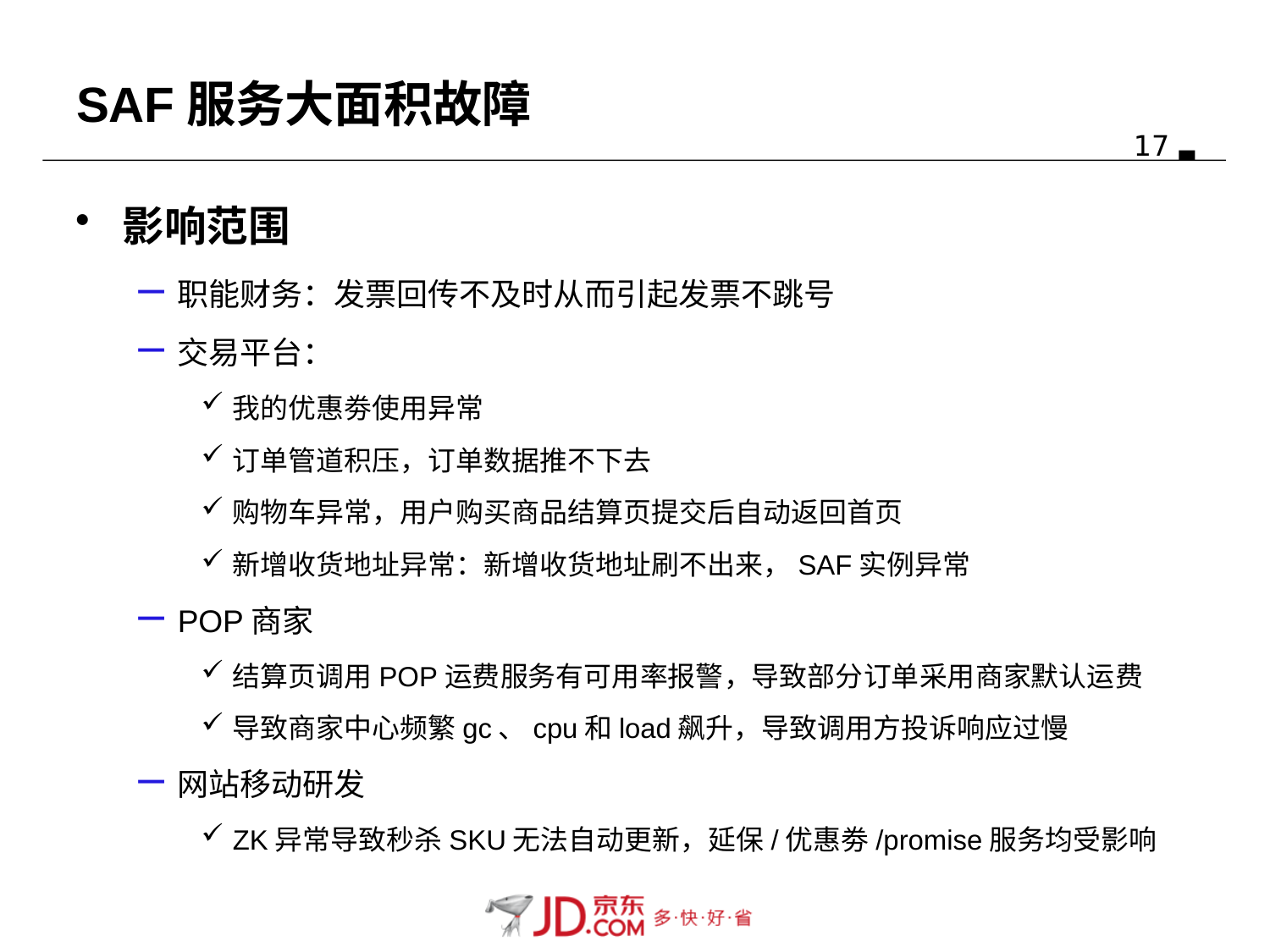

# SAF服务大面积故障
影响范围
职能财务：发票回传不及时从而引起发票不跳号
交易平台：
我的优惠劵使用异常
订单管道积压，订单数据推不下去
购物车异常，用户购买商品结算页提交后自动返回首页
新增收货地址异常：新增收货地址刷不出来，SAF实例异常
POP商家
结算页调用POP运费服务有可用率报警，导致部分订单采用商家默认运费
导致商家中心频繁gc、cpu和load飙升，导致调用方投诉响应过慢
网站移动研发
ZK异常导致秒杀SKU无法自动更新，延保/优惠劵/promise服务均受影响